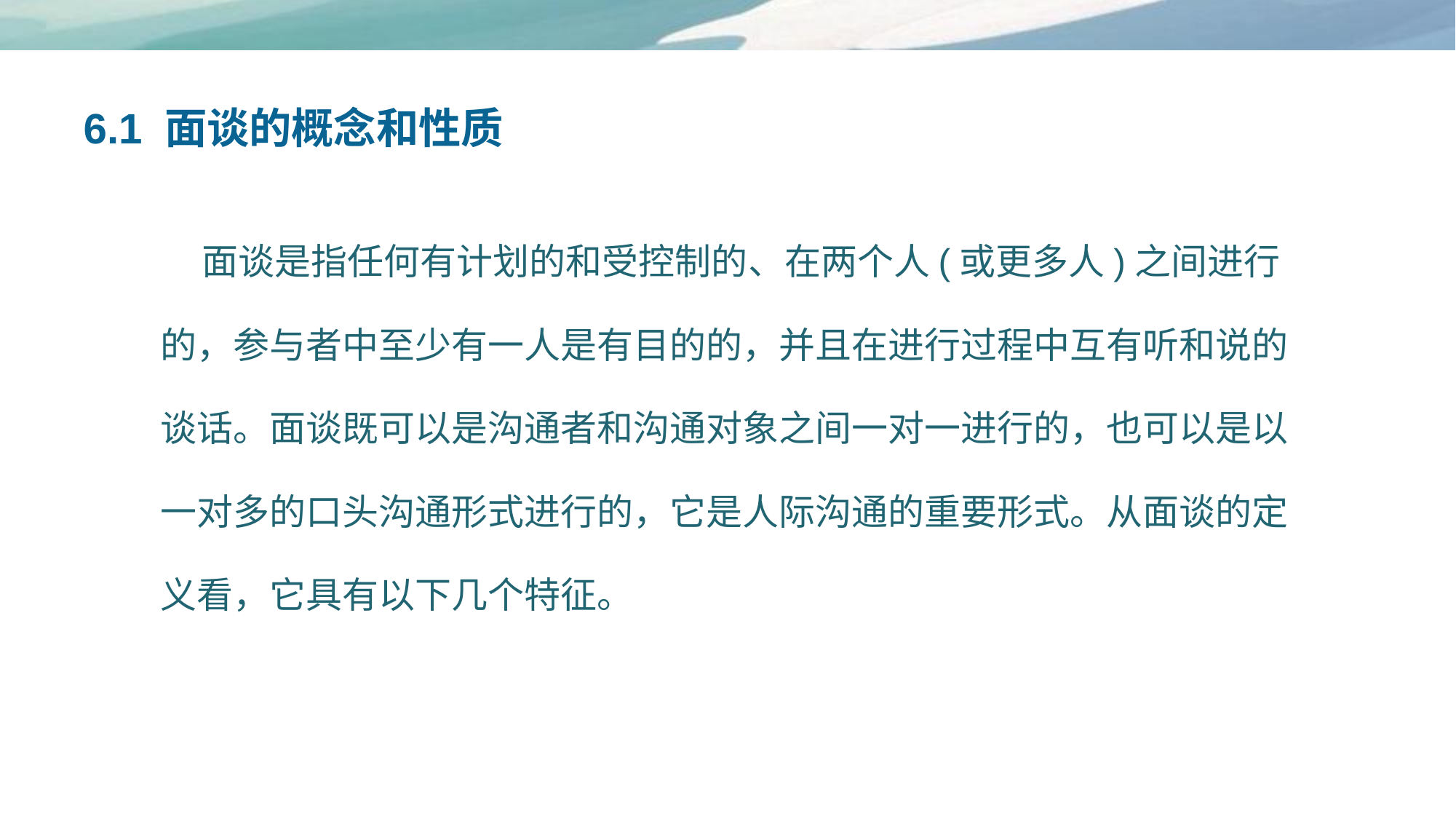

6.1 面谈的概念和性质
    面谈是指任何有计划的和受控制的、在两个人(或更多人)之间进行的，参与者中至少有一人是有目的的，并且在进行过程中互有听和说的谈话。面谈既可以是沟通者和沟通对象之间一对一进行的，也可以是以一对多的口头沟通形式进行的，它是人际沟通的重要形式。从面谈的定义看，它具有以下几个特征。